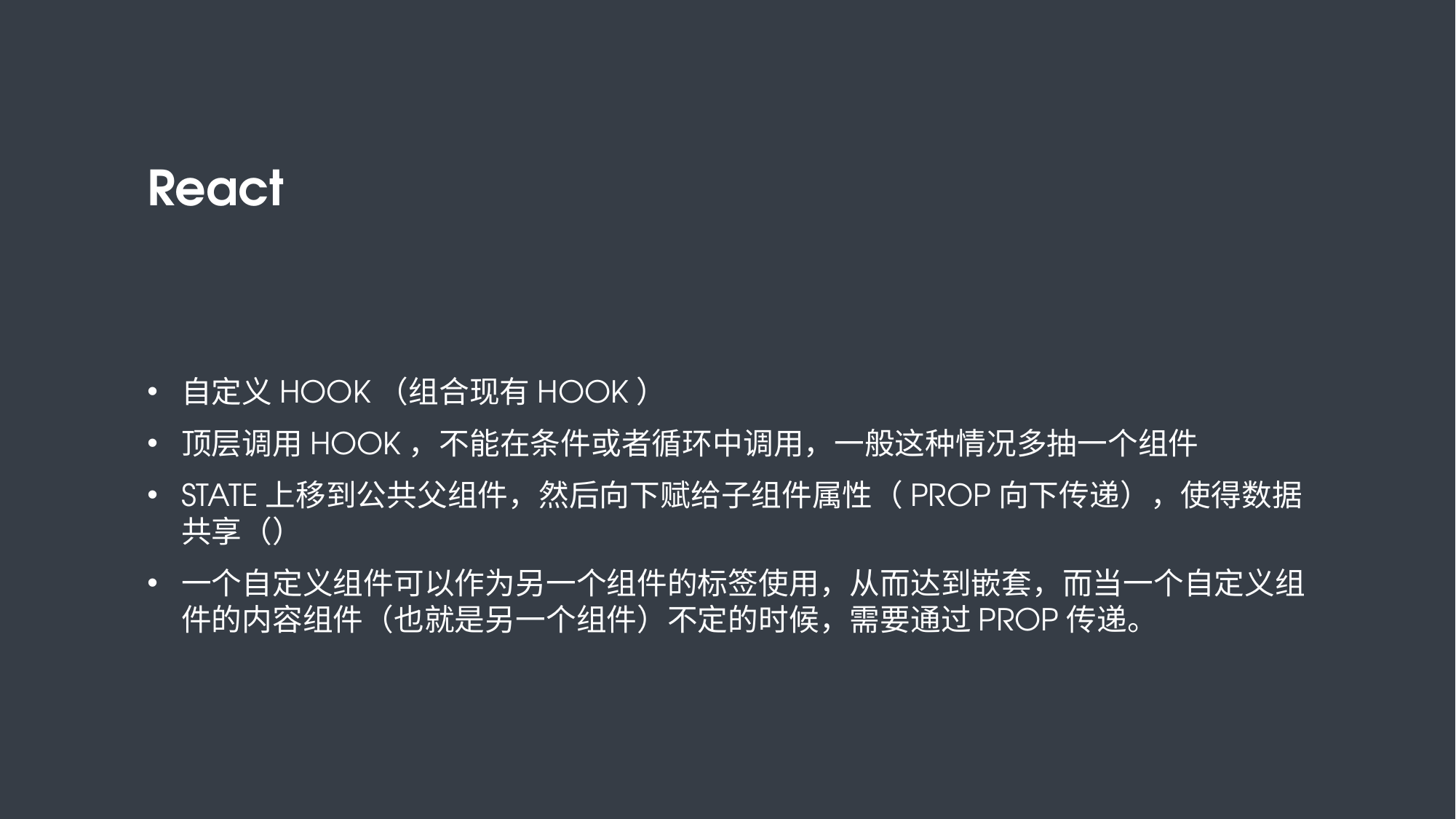

# React
自定义hook（组合现有hook）
顶层调用Hook，不能在条件或者循环中调用，一般这种情况多抽一个组件
State上移到公共父组件，然后向下赋给子组件属性（prop向下传递），使得数据共享（）
一个自定义组件可以作为另一个组件的标签使用，从而达到嵌套，而当一个自定义组件的内容组件（也就是另一个组件）不定的时候，需要通过prop传递。